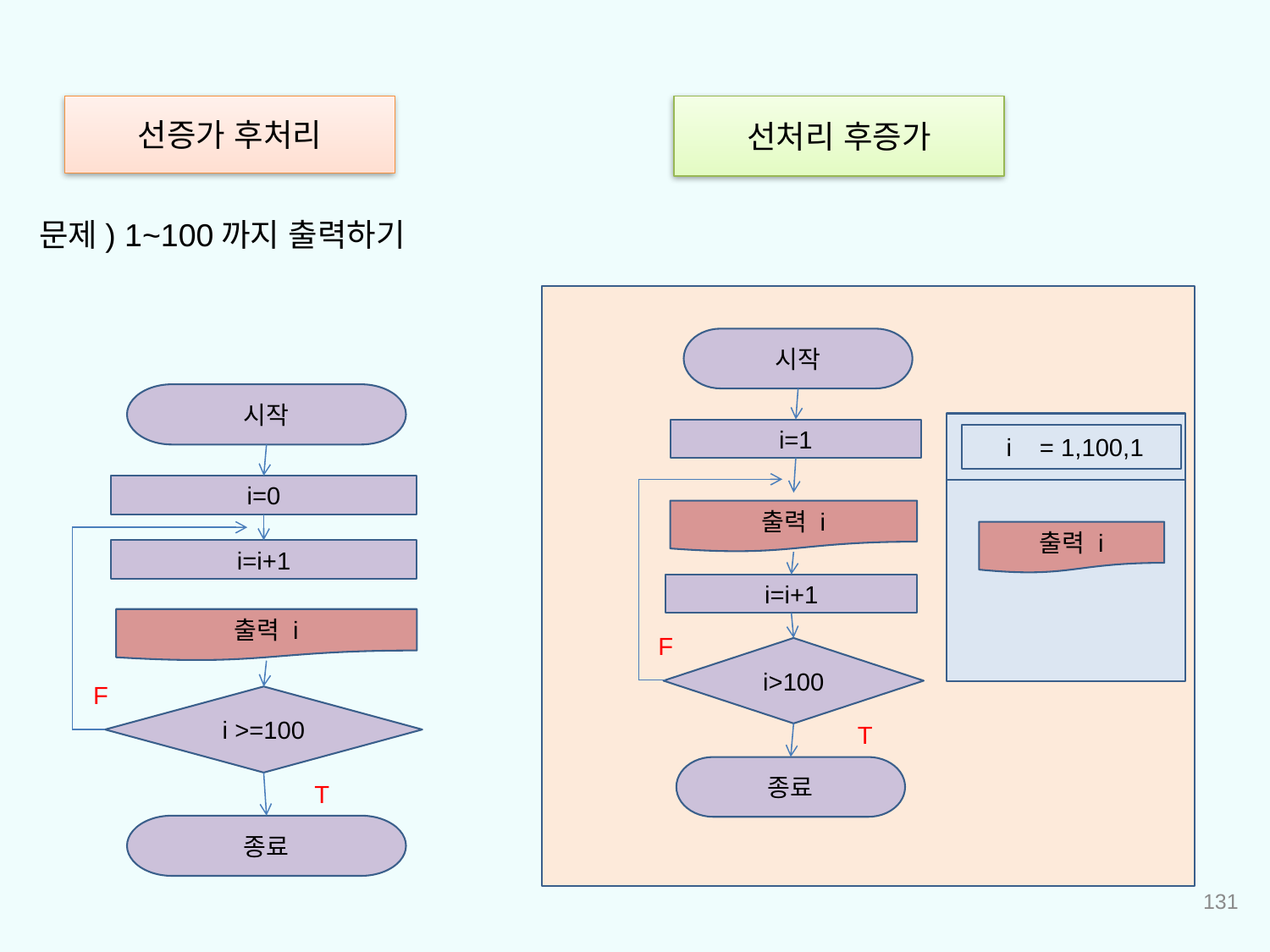

선증가 후처리
선처리 후증가
문제) 1~100까지 출력하기

시작

 i    = 1,100,1
출력 i
i=1
F
출력 i
i=i+1
i>100
T
종료
시작
i=0
F
i=i+1
출력 i
i >=100
T
종료
131